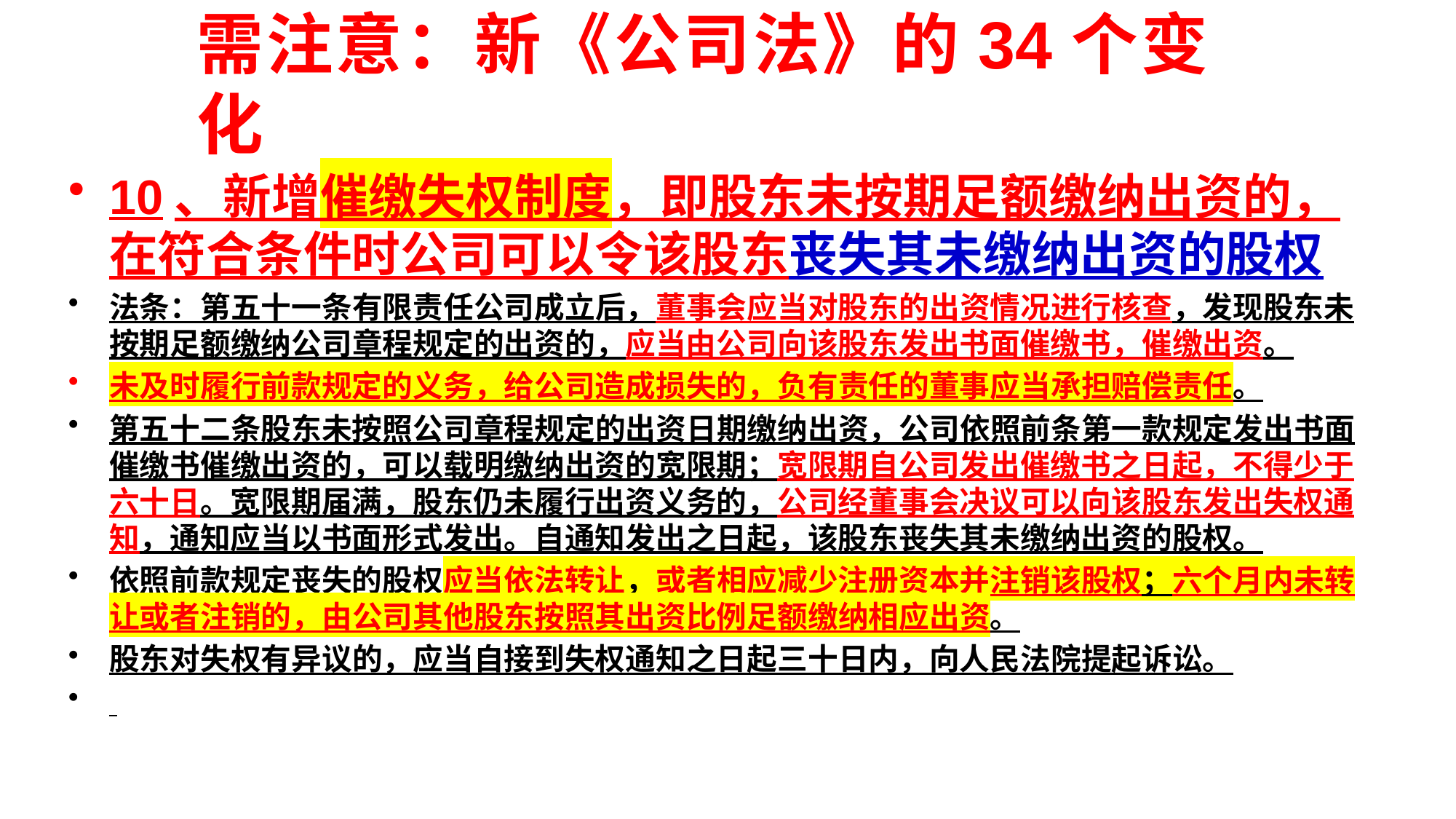

# 需注意：新《公司法》的34个变化
10、新增催缴失权制度，即股东未按期足额缴纳出资的，在符合条件时公司可以令该股东丧失其未缴纳出资的股权
法条：第五十一条有限责任公司成立后，董事会应当对股东的出资情况进行核查，发现股东未按期足额缴纳公司章程规定的出资的，应当由公司向该股东发出书面催缴书，催缴出资。
未及时履行前款规定的义务，给公司造成损失的，负有责任的董事应当承担赔偿责任。
第五十二条股东未按照公司章程规定的出资日期缴纳出资，公司依照前条第一款规定发出书面催缴书催缴出资的，可以载明缴纳出资的宽限期；宽限期自公司发出催缴书之日起，不得少于六十日。宽限期届满，股东仍未履行出资义务的，公司经董事会决议可以向该股东发出失权通知，通知应当以书面形式发出。自通知发出之日起，该股东丧失其未缴纳出资的股权。
依照前款规定丧失的股权应当依法转让，或者相应减少注册资本并注销该股权；六个月内未转让或者注销的，由公司其他股东按照其出资比例足额缴纳相应出资。
股东对失权有异议的，应当自接到失权通知之日起三十日内，向人民法院提起诉讼。